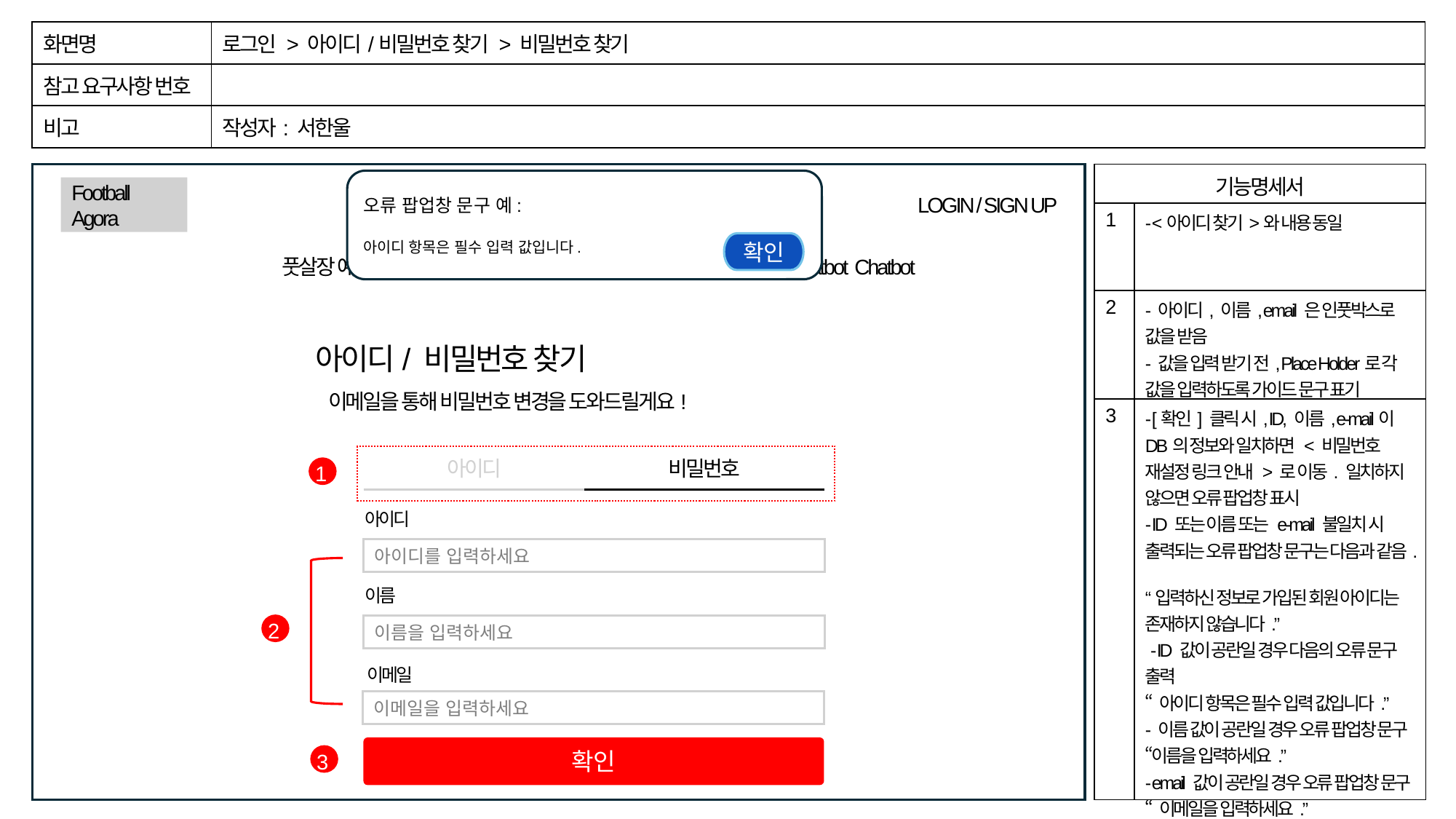

| 화면명 | 로그인 > 아이디/비밀번호 찾기 > 비밀번호 찾기 |
| --- | --- |
| 참고 요구사항 번호 |  |
| 비고 | 작성자: 서한울 |
글씨
글씨
| 기능명세서 |  |
| --- | --- |
| 1 | - <아이디 찾기>와 내용 동일 |
| 2 | - 아이디, 이름, email 은 인풋박스로 값을 받음 - 값을 입력 받기 전, Place Holder로 각 값을 입력하도록 가이드 문구 표기 |
| 3 | - [확인] 클릭 시, ID, 이름, e-mail이 DB의 정보와 일치하면 < 비밀번호 재설정 링크 안내 > 로 이동. 일치하지 않으면 오류 팝업창 표시 - ID 또는 이름 또는 e-mail 불일치 시 출력되는 오류 팝업창 문구는 다음과 같음. “입력하신 정보로 가입된 회원 아이디는 존재하지 않습니다.” - ID 값이 공란일 경우 다음의 오류 문구 출력 “아이디 항목은 필수 입력 값입니다.” - 이름 값이 공란일 경우 오류 팝업창 문구 “이름을 입력하세요.” - email 값이 공란일 경우 오류 팝업창 문구 “이메일을 입력하세요.” |

오류 팝업창 문구 예:

아이디 항목은 필수 입력 값입니다.
확인
Football Agora
LOGIN / SIGN UP
경기장 정보
FA TEAM
Chatbot
FA TEAM
풋살장 예약
Chatbot
아이디/ 비밀번호 찾기
이메일을 통해 비밀번호 변경을 도와드릴게요!

아이디
비밀번호
1

아이디
아이디를 입력하세요

이름
2

이름을 입력하세요
이메일
이메일을 입력하세요
확인
3